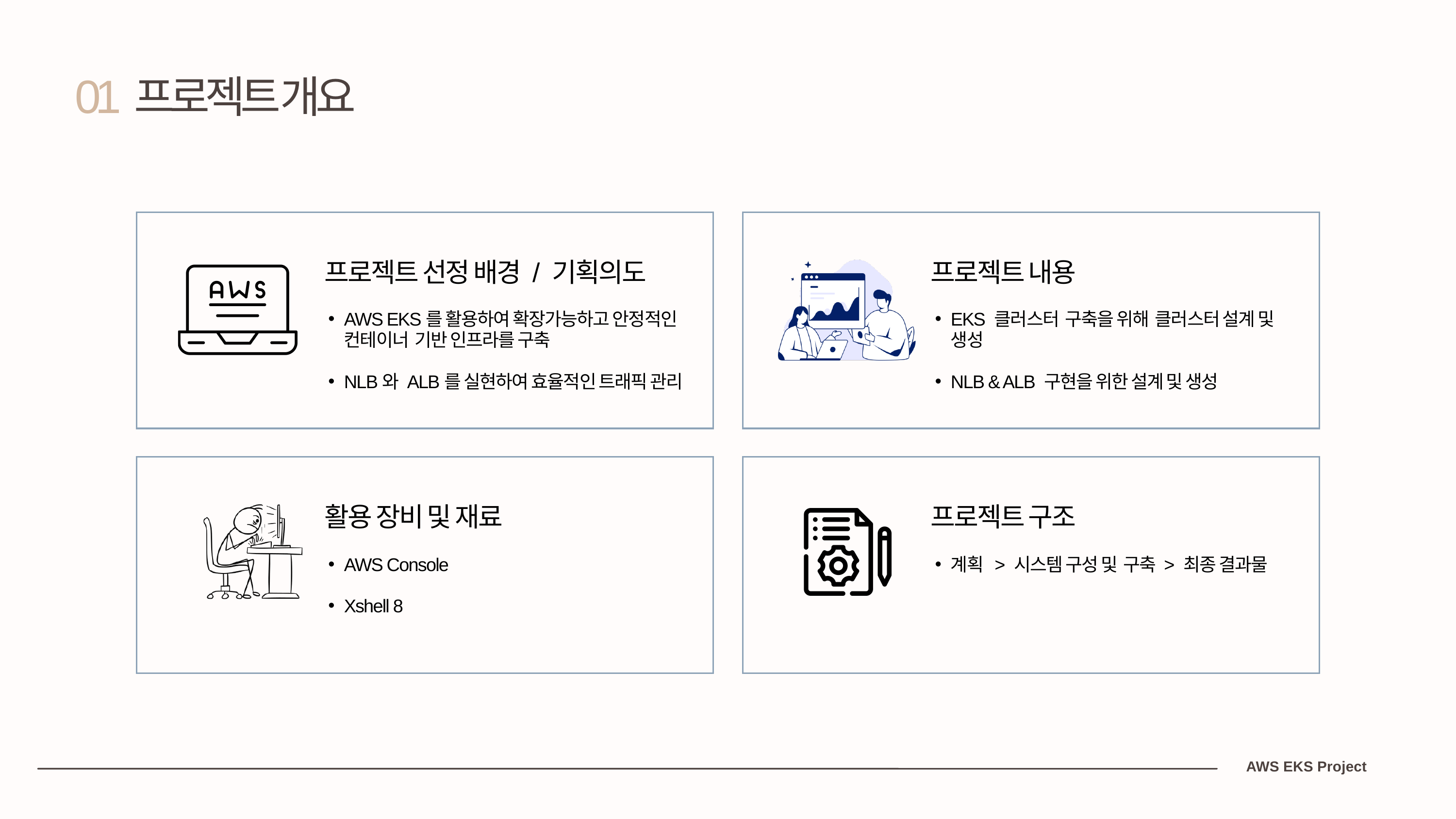

01
프로젝트 개요

프로젝트 선정 배경 / 기획의도
프로젝트 내용

AWS EKS를 활용하여 확장가능하고 안정적인 컨테이너  기반 인프라를 구축

NLB와 ALB를 실현하여 효율적인 트래픽 관리
EKS 클러스터  구축을 위해  클러스터 설계 및 생성

NLB & ALB 구현을 위한 설계 및 생성

활용 장비 및 재료
프로젝트 구조

AWS Console

Xshell 8
계획  > 시스템 구성 및  구축 > 최종 결과물
AWS EKS Project